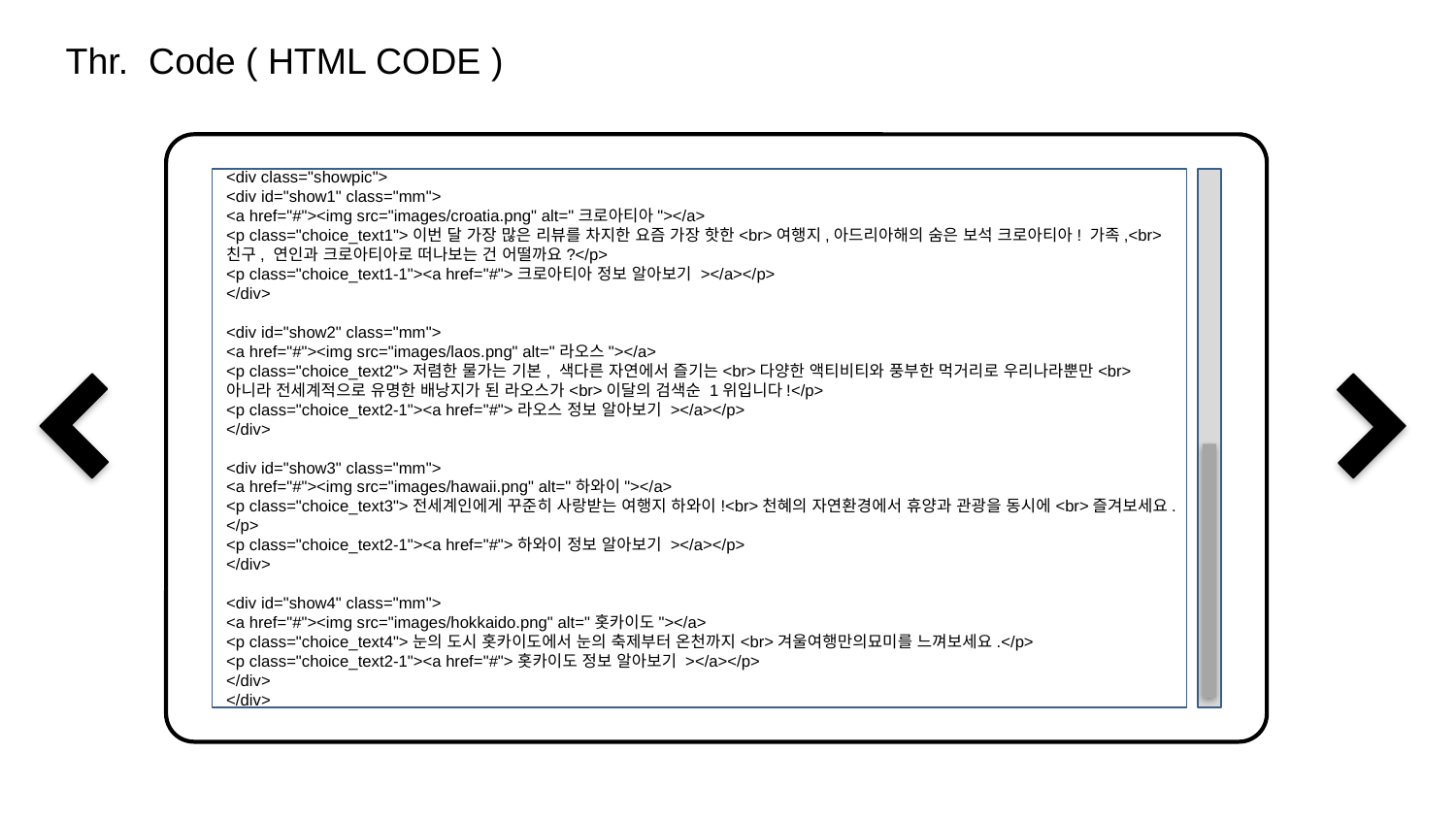

Thr.  Code ( HTML CODE )

<div class="showpic">
<div id="show1" class="mm">
<a href="#"><img src="images/croatia.png" alt="크로아티아"></a>
<p class="choice_text1">이번 달 가장 많은 리뷰를 차지한 요즘 가장 핫한<br>여행지,아드리아해의 숨은 보석 크로아티아! 가족,<br>친구, 연인과 크로아티아로 떠나보는 건 어떨까요?</p>
<p class="choice_text1-1"><a href="#">크로아티아 정보 알아보기 ></a></p>
</div>
<div id="show2" class="mm">
<a href="#"><img src="images/laos.png" alt="라오스"></a>
<p class="choice_text2">저렴한 물가는 기본, 색다른 자연에서 즐기는<br>다양한 액티비티와 풍부한 먹거리로 우리나라뿐만<br>아니라 전세계적으로 유명한 배낭지가 된 라오스가<br>이달의 검색순 1위입니다!</p>
<p class="choice_text2-1"><a href="#">라오스 정보 알아보기 ></a></p>
</div>
<div id="show3" class="mm">
<a href="#"><img src="images/hawaii.png" alt="하와이"></a>
<p class="choice_text3">전세계인에게 꾸준히 사랑받는 여행지 하와이!<br>천혜의 자연환경에서 휴양과 관광을 동시에<br>즐겨보세요.</p>
<p class="choice_text2-1"><a href="#">하와이 정보 알아보기 ></a></p>
</div>
<div id="show4" class="mm">
<a href="#"><img src="images/hokkaido.png" alt="홋카이도"></a>
<p class="choice_text4">눈의 도시 홋카이도에서 눈의 축제부터 온천까지<br>겨울여행만의묘미를 느껴보세요.</p>
<p class="choice_text2-1"><a href="#">홋카이도 정보 알아보기 ></a></p>
</div>
</div>